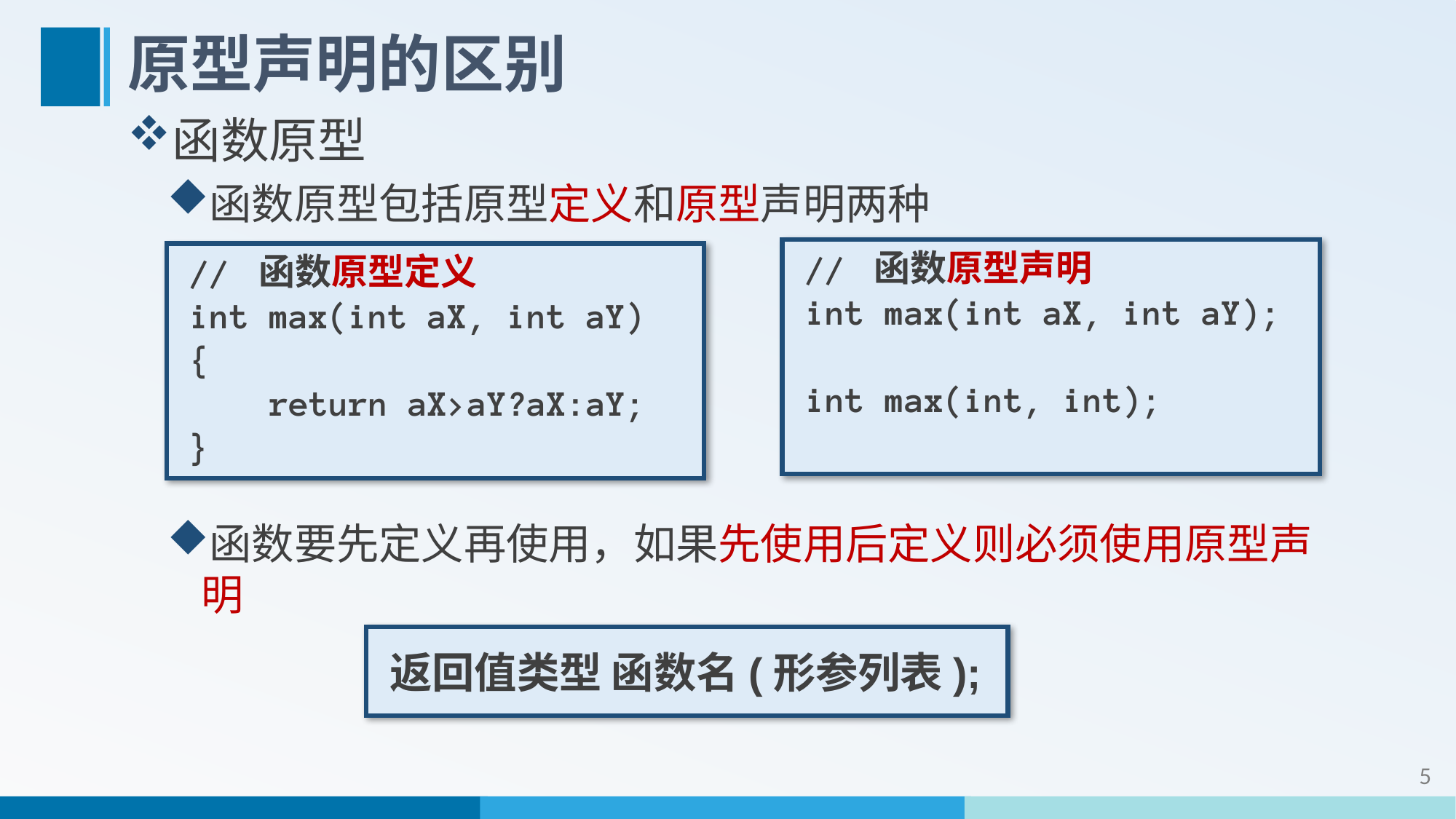

# 原型声明的区别
函数原型
函数原型包括原型定义和原型声明两种

函数要先定义再使用，如果先使用后定义则必须使用原型声明
// 函数原型声明
int max(int aX, int aY);

int max(int, int);
// 函数原型定义
int max(int aX, int aY)
{
    return aX>aY?aX:aY;
}
返回值类型 函数名(形参列表);